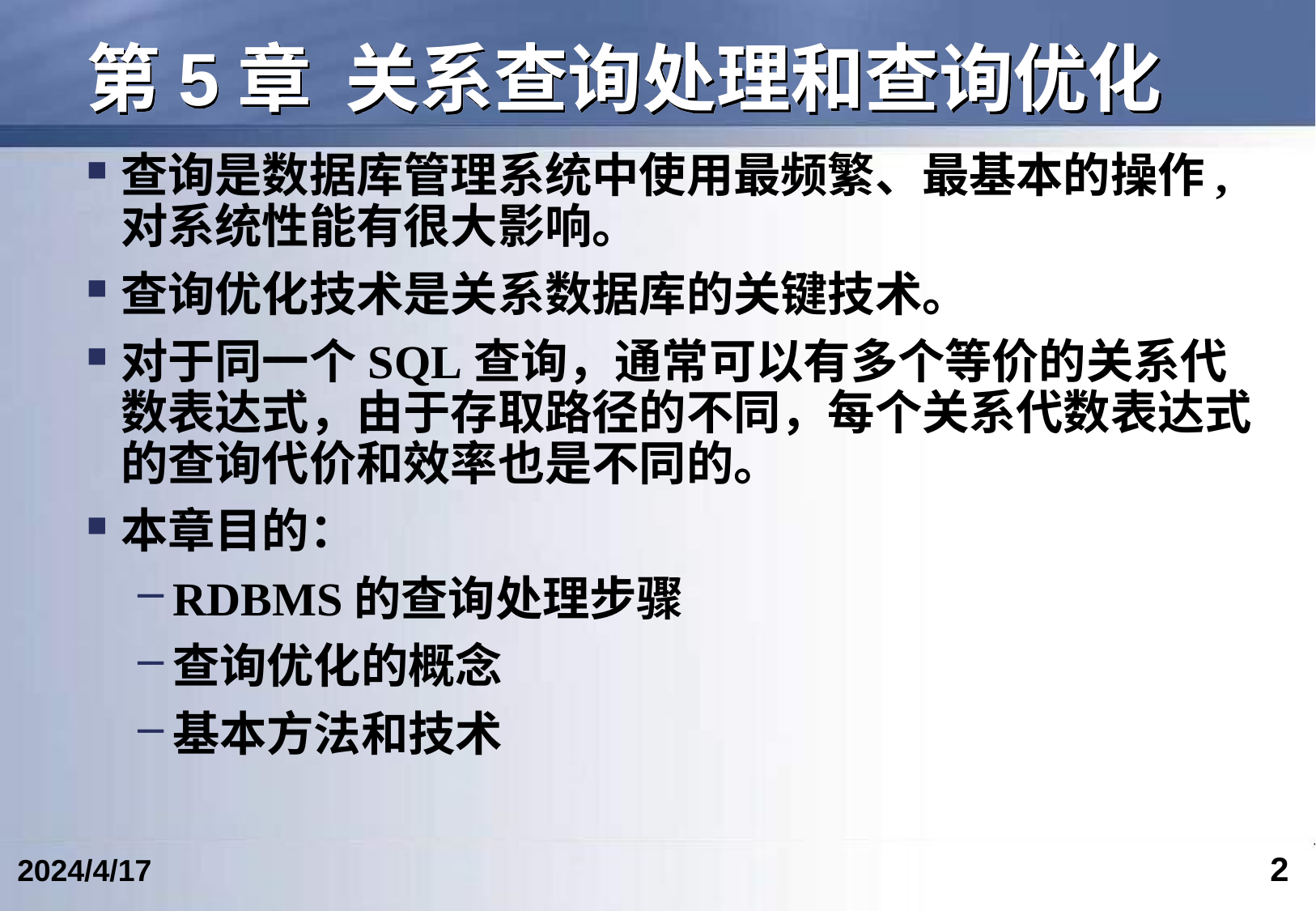

# 第5章  关系查询处理和查询优化
查询是数据库管理系统中使用最频繁、最基本的操作,对系统性能有很大影响。
查询优化技术是关系数据库的关键技术。
对于同一个SQL查询，通常可以有多个等价的关系代数表达式，由于存取路径的不同，每个关系代数表达式的查询代价和效率也是不同的。
本章目的：
RDBMS的查询处理步骤
查询优化的概念
基本方法和技术
2
2024/4/17